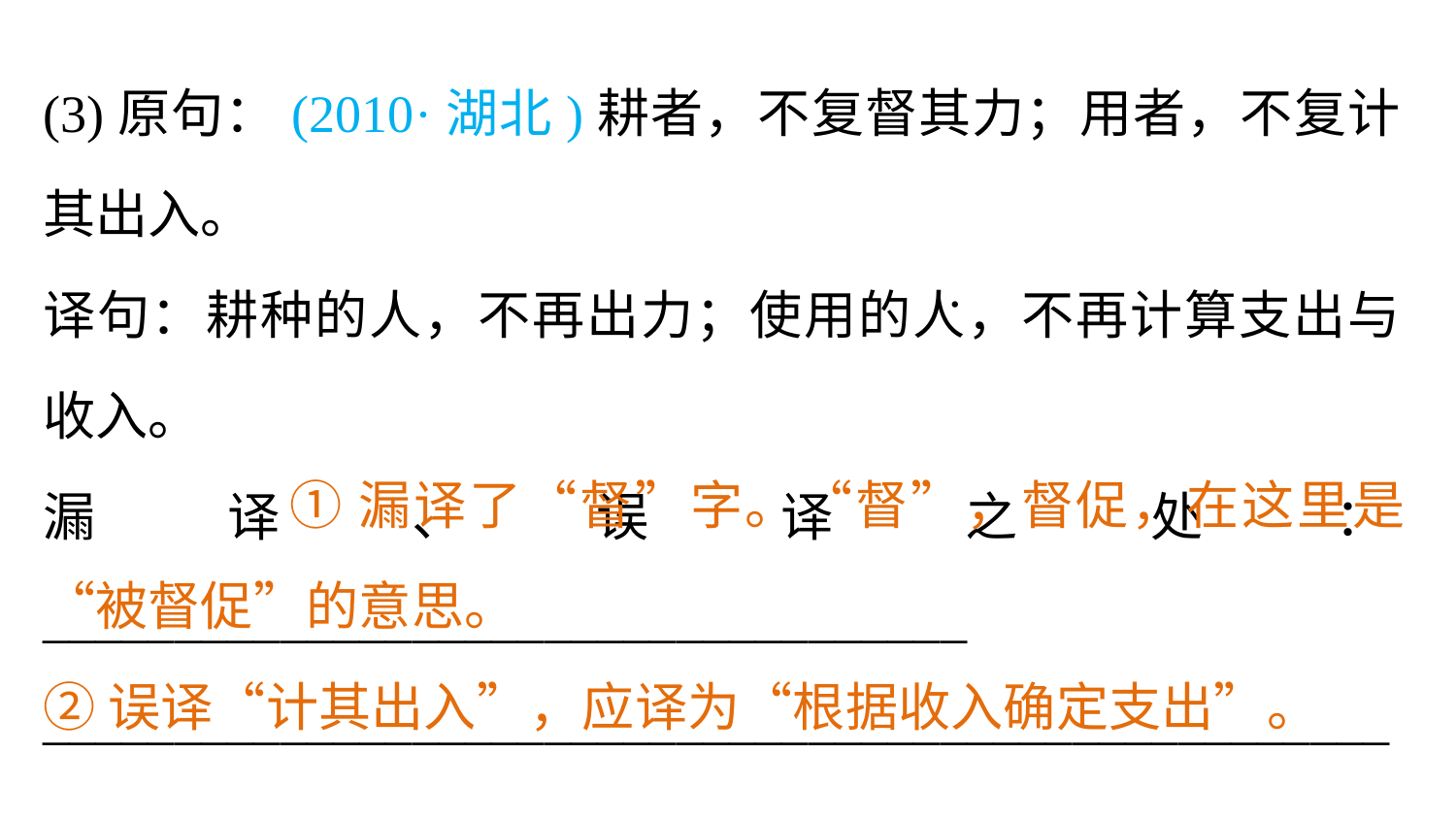

(3)原句：(2010·湖北)耕者，不复督其力；用者，不复计其出入。
译句：耕种的人，不再出力；使用的人，不再计算支出与收入。
漏译、误译之处：___________________________________
___________________________________________________ ___________________________________________________
.
                 ①漏译了“督”字。“督”，督促，在这里是“被督促”的意思。
②误译“计其出入”，应译为“根据收入确定支出”。